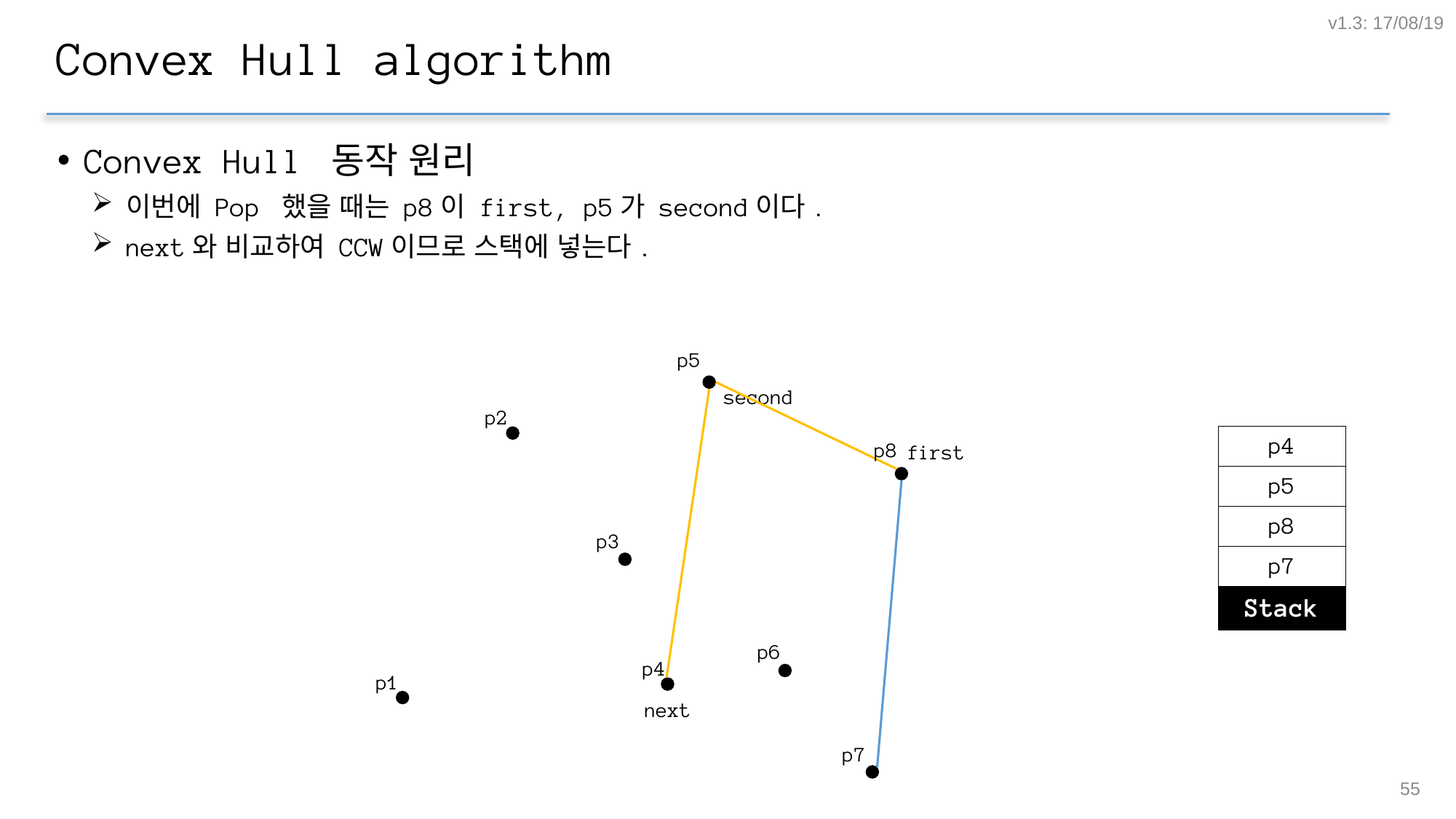

v1.3: 17/08/19
# Convex Hull algorithm
Convex Hull 동작 원리
이번에 Pop 했을 때는 p8이 first, p5가 second이다.
next와 비교하여 CCW이므로 스택에 넣는다.
p5

second
p2

| p4 |
| --- |
| p5 |
| p8 |
| p7 |
| Stack |
p8
first

p3

p6
p4
p1

next

p7

55